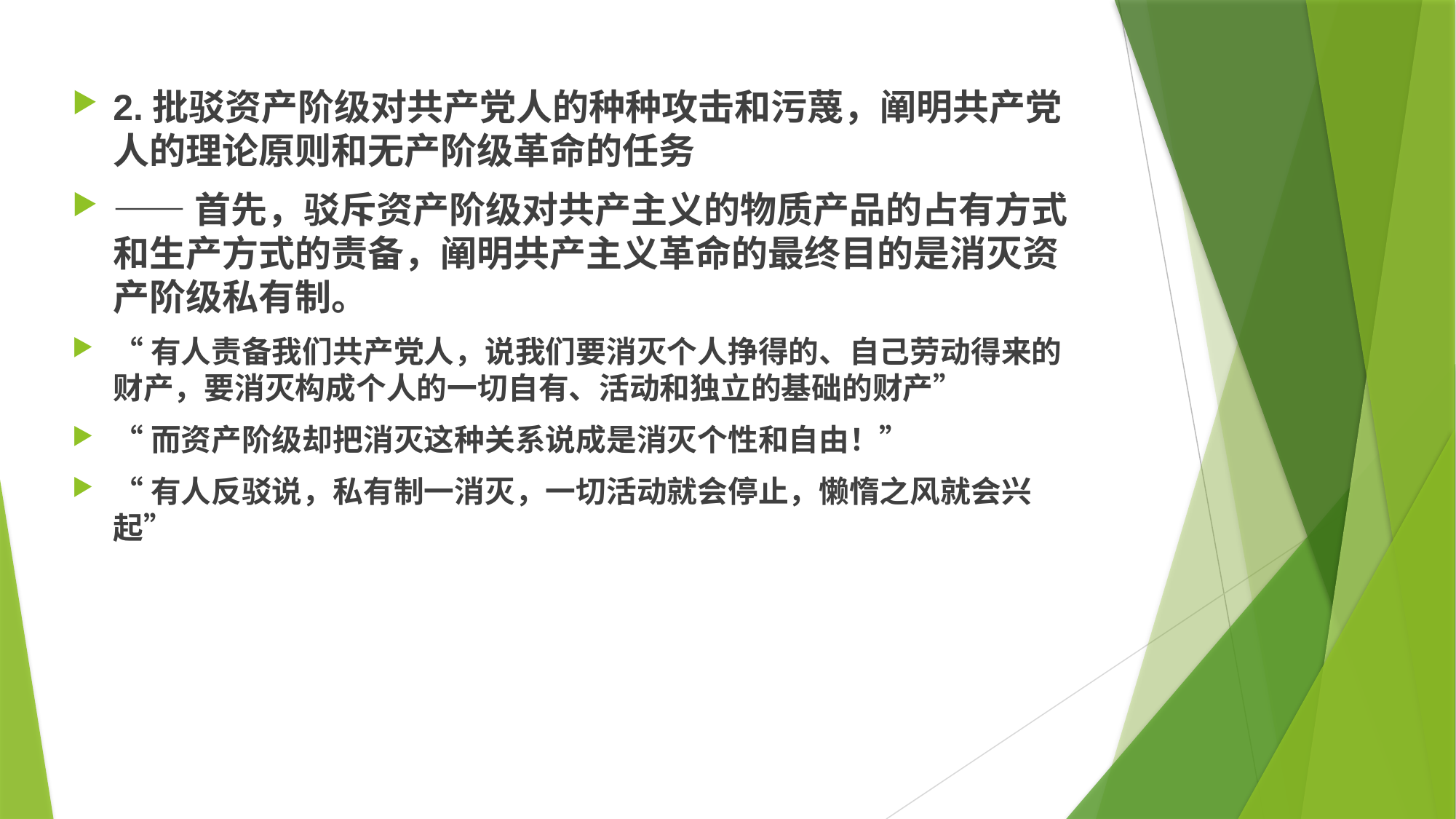

2.批驳资产阶级对共产党人的种种攻击和污蔑，阐明共产党人的理论原则和无产阶级革命的任务
——首先，驳斥资产阶级对共产主义的物质产品的占有方式和生产方式的责备，阐明共产主义革命的最终目的是消灭资产阶级私有制。
“有人责备我们共产党人，说我们要消灭个人挣得的、自己劳动得来的财产，要消灭构成个人的一切自有、活动和独立的基础的财产”
“而资产阶级却把消灭这种关系说成是消灭个性和自由！”
“有人反驳说，私有制一消灭，一切活动就会停止，懒惰之风就会兴起”